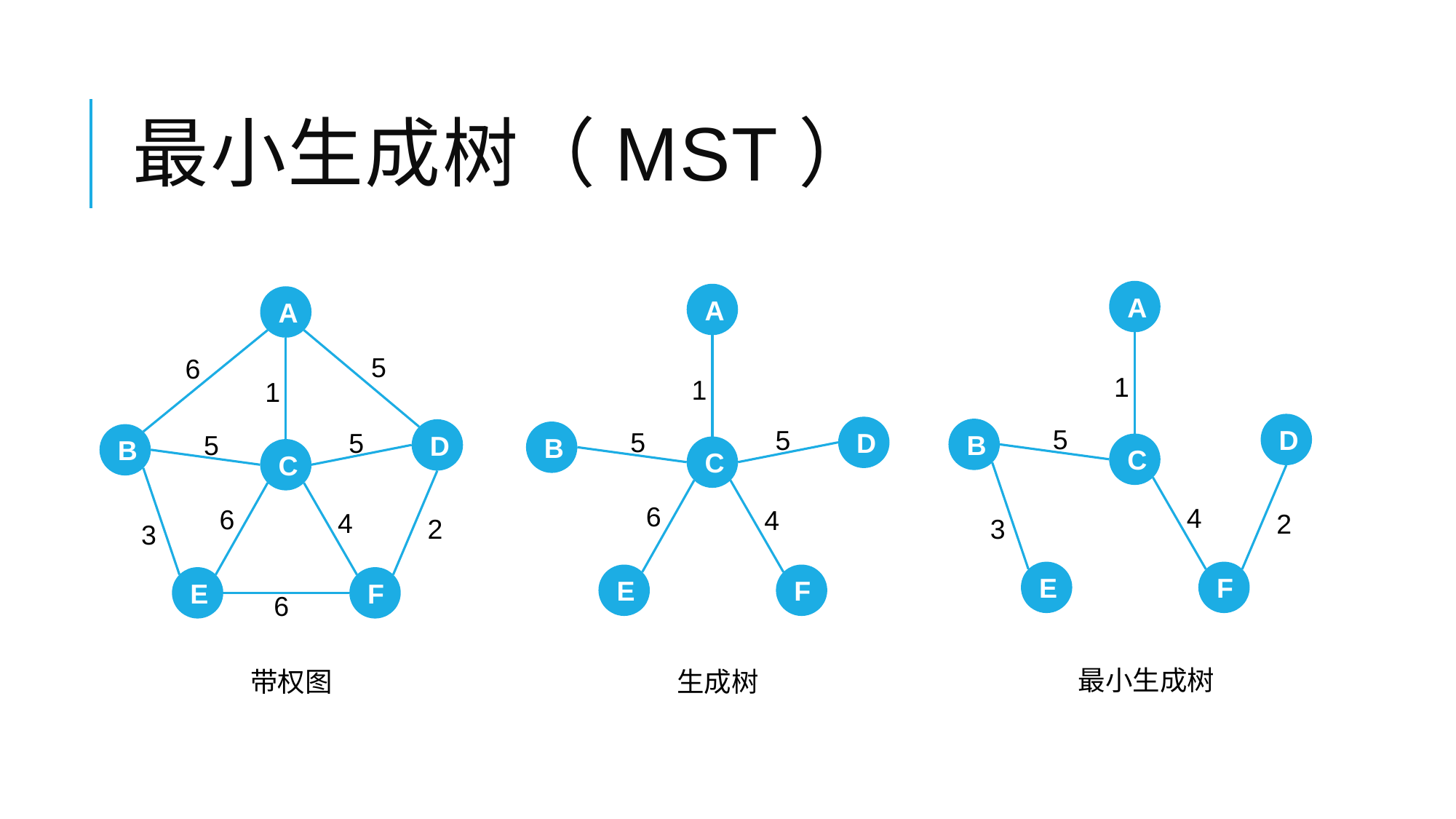

# 最小生成树（MST）
A
1
D
5
B
C
4
2
3
E
F
A
1
D
5
5
B
C
6
4
E
F
A
5
6
1
D
5
5
B
C
6
4
2
3
E
F
6
最小生成树
带权图
生成树